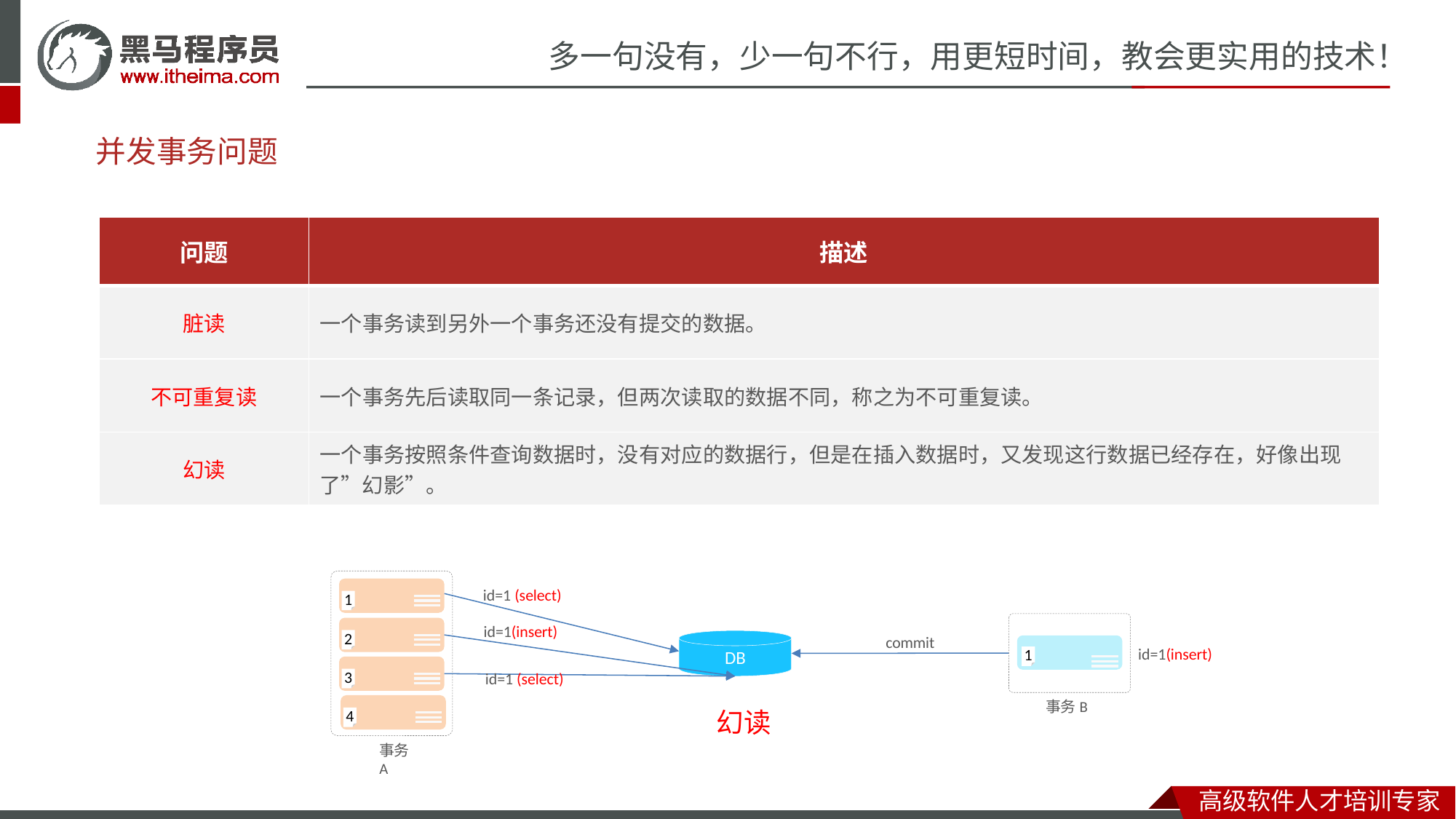

# 并发事务问题
| 问题 | 描述 |
| --- | --- |
| 脏读 | 一个事务读到另外一个事务还没有提交的数据。 |
| 不可重复读 | 一个事务先后读取同一条记录，但两次读取的数据不同，称之为不可重复读。 |
| 幻读 | 一个事务按照条件查询数据时，没有对应的数据行，但是在插入数据时，又发现这行数据已经存在，好像出现了”幻影”。 |

1
2
3
4
事务A

id=1 (select)

1
事务B

id=1(insert)
id=1(insert)

commit
DB

id=1 (select)

幻读